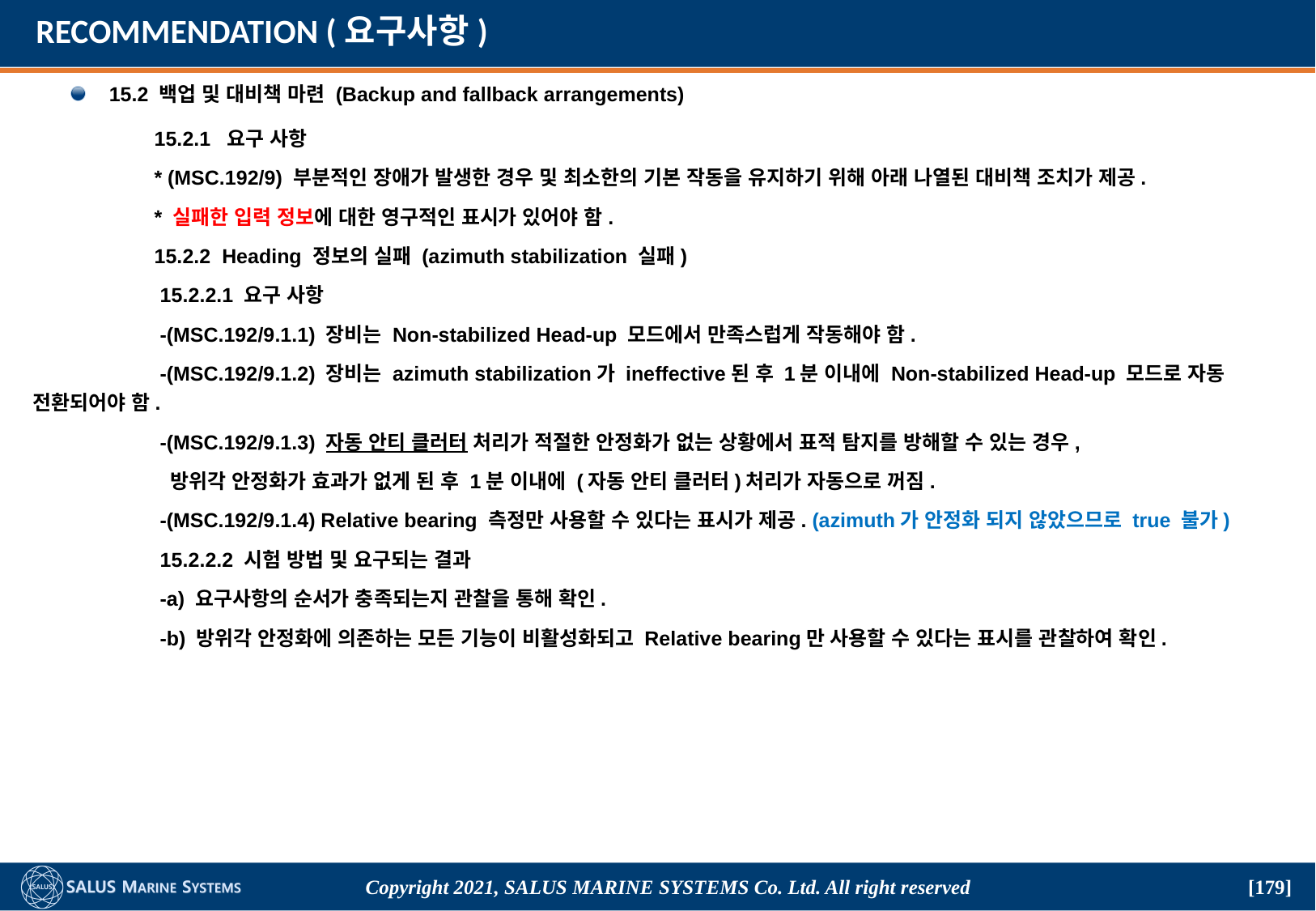

# RECOMMENDATION (요구사항)
15.2 백업 및 대비책 마련 (Backup and fallback arrangements)
	15.2.1  요구 사항
	* (MSC.192/9) 부분적인 장애가 발생한 경우 및 최소한의 기본 작동을 유지하기 위해 아래 나열된 대비책 조치가 제공.
	* 실패한 입력 정보에 대한 영구적인 표시가 있어야 함.
	15.2.2  Heading 정보의 실패 (azimuth stabilization 실패)
	 15.2.2.1 요구 사항
	 -(MSC.192/9.1.1) 장비는 Non-stabilized Head-up 모드에서 만족스럽게 작동해야 함.
	 -(MSC.192/9.1.2) 장비는 azimuth stabilization가 ineffective된 후 1분 이내에 Non-stabilized Head-up 모드로 자동 전환되어야 함.
	 -(MSC.192/9.1.3) 자동 안티 클러터 처리가 적절한 안정화가 없는 상황에서 표적 탐지를 방해할 수 있는 경우,
	  방위각 안정화가 효과가 없게 된 후 1분 이내에 (자동 안티 클러터)처리가 자동으로 꺼짐.
	 -(MSC.192/9.1.4) Relative bearing 측정만 사용할 수 있다는 표시가 제공. (azimuth가 안정화 되지 않았으므로 true 불가)
	 15.2.2.2 시험 방법 및 요구되는 결과
	 -a) 요구사항의 순서가 충족되는지 관찰을 통해 확인.
	 -b) 방위각 안정화에 의존하는 모든 기능이 비활성화되고 Relative bearing만 사용할 수 있다는 표시를 관찰하여 확인.

Copyright 2021, SALUS Marine Systems Co. Ltd. All right reserved
[179]